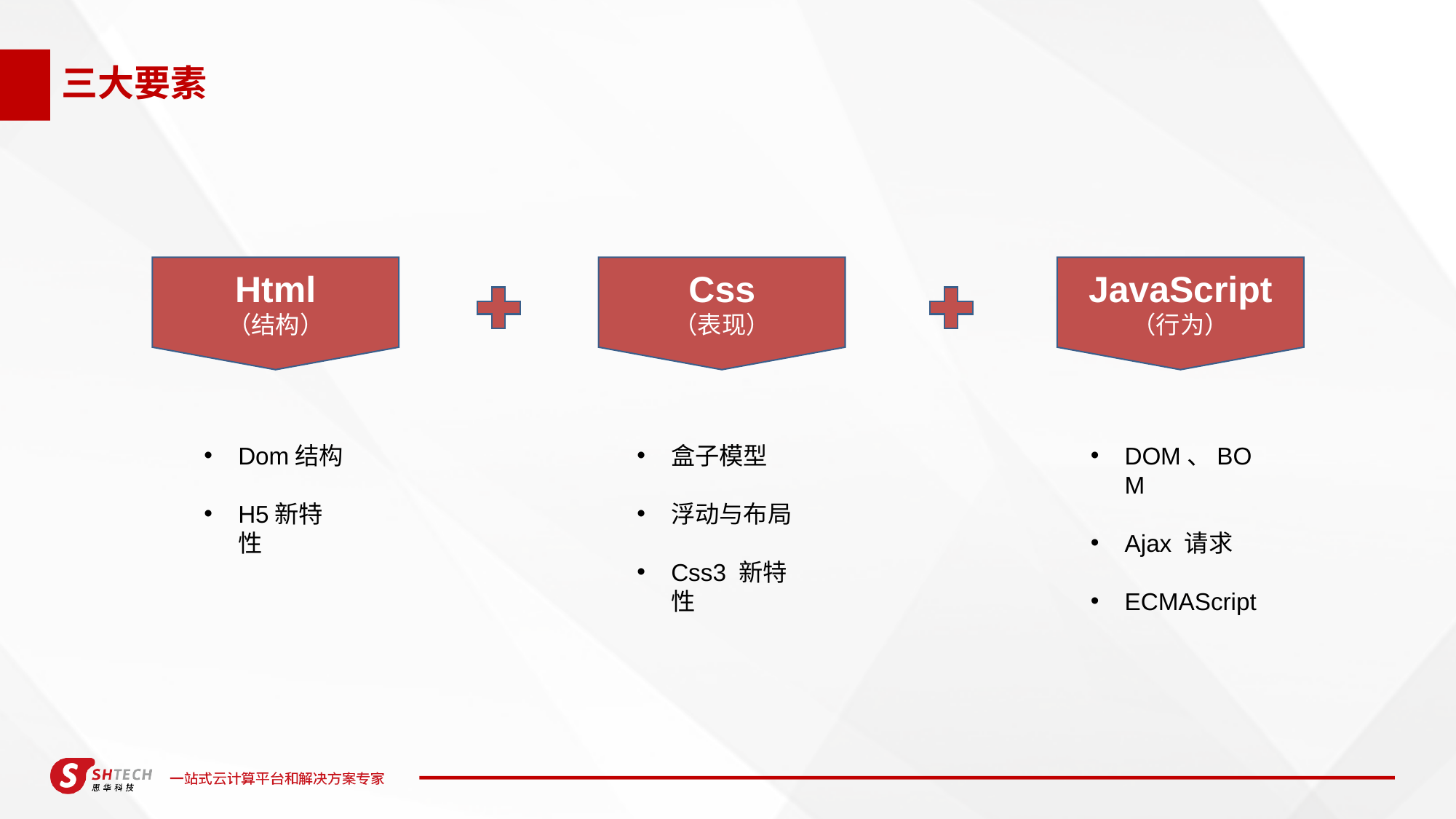

# 三大要素
Html
（结构）
Css
（表现）
JavaScript
（行为）

Dom结构

H5新特性
盒子模型

浮动与布局

Css3 新特性
DOM、BOM

Ajax 请求

ECMAScript